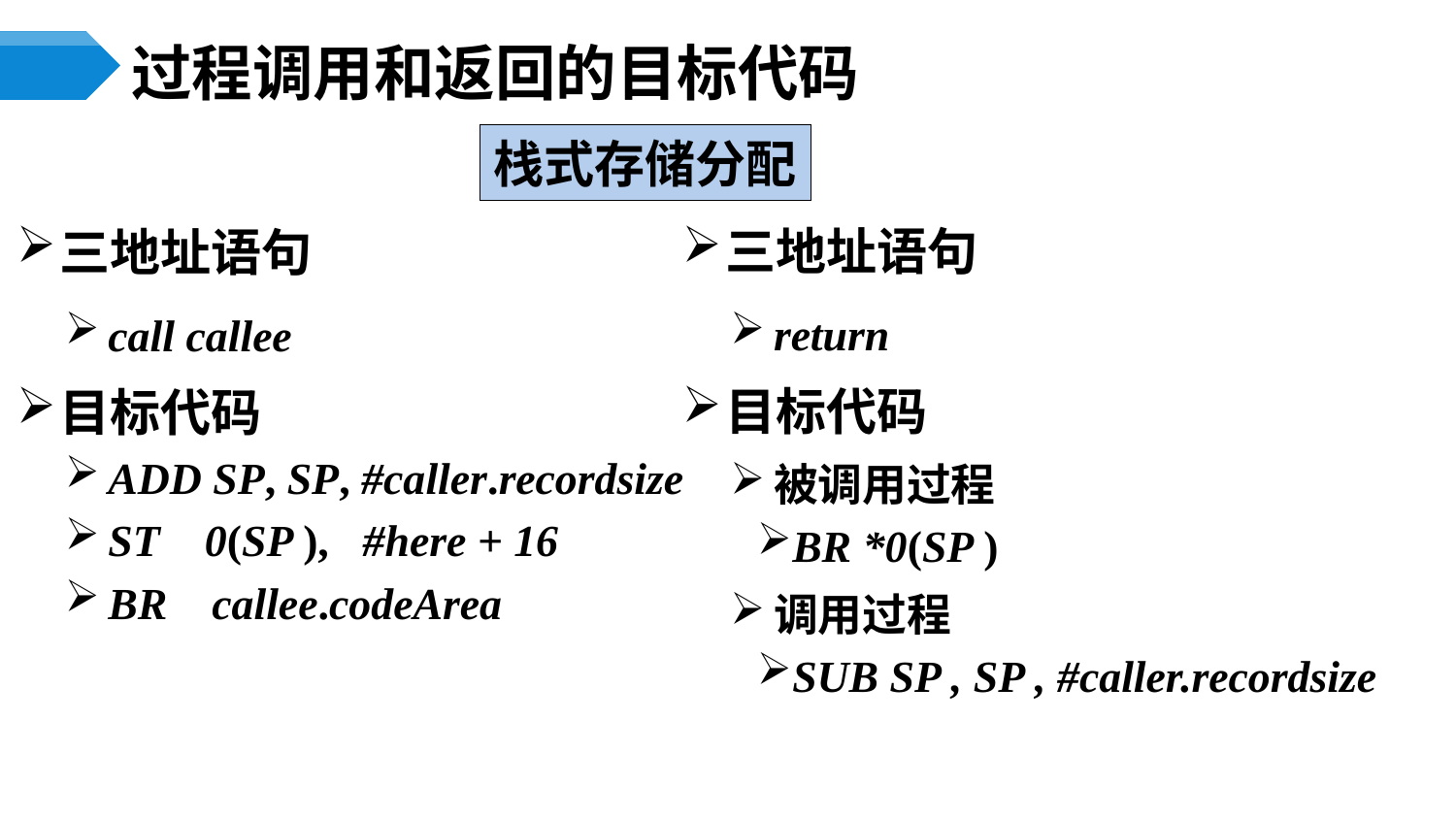

# 过程调用和返回的目标代码
栈式存储分配
三地址语句
return
目标代码
被调用过程
BR *0(SP )
调用过程
SUB SP , SP , #caller.recordsize

三地址语句
call callee
目标代码
ADD SP, SP, #caller.recordsize
ST    0(SP ),   #here + 16
BR    callee.codeArea